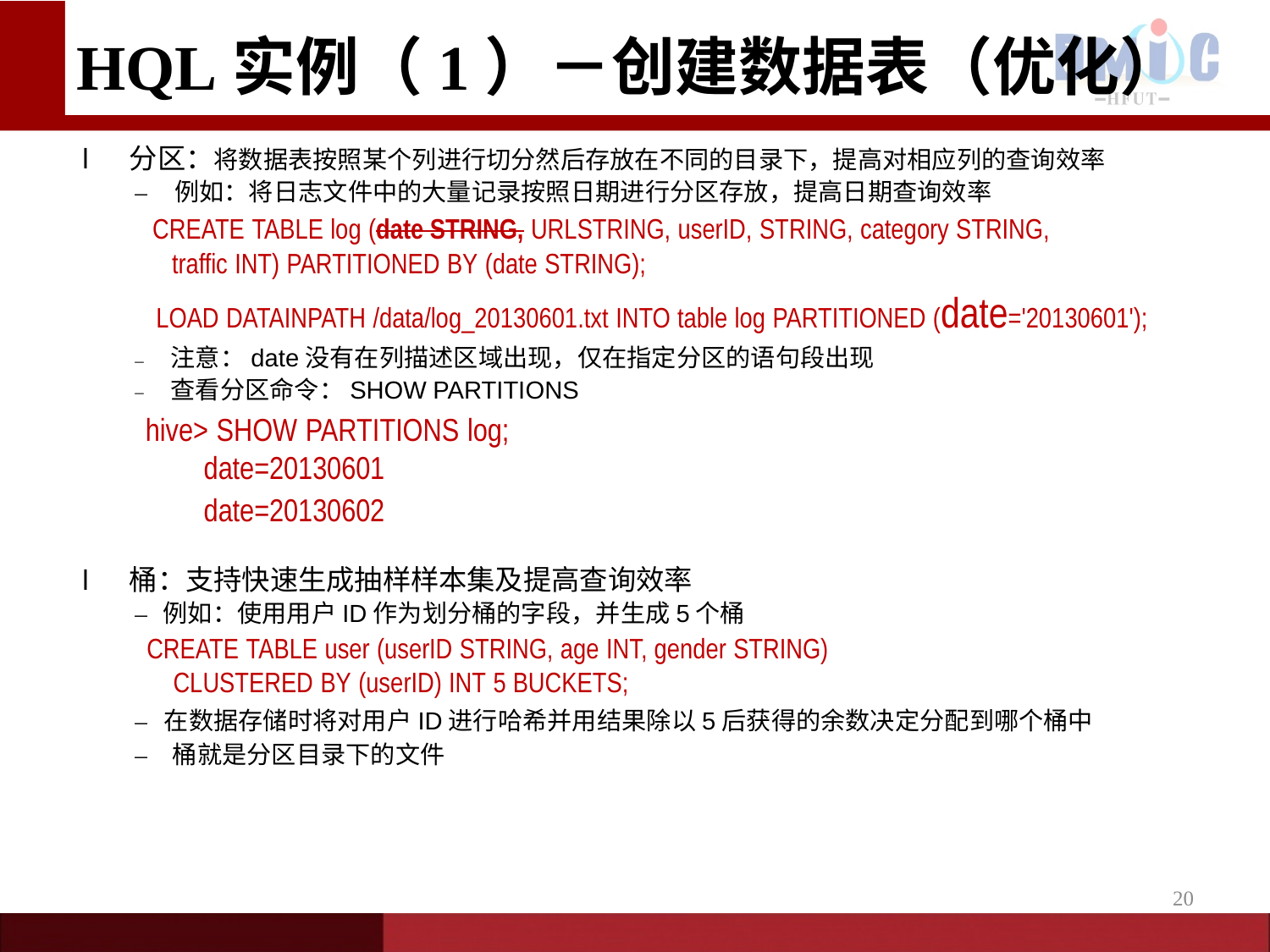

# HQL实例（1）－创建数据表（优化）
分区：将数据表按照某个列进行切分然后存放在不同的目录下，提高对相应列的查询效率
l
例如：将日志文件中的大量记录按照日期进行分区存放，提高日期查询效率
–
CREATE TABLE log (date STRING, URLSTRING, userID, STRING, category STRING,
		traffic INT) PARTITIONED BY (date STRING);

	LOAD DATAINPATH /data/log_20130601.txt INTO table log PARTITIONED (date='20130601');
注意：date没有在列描述区域出现，仅在指定分区的语句段出现
查看分区命令：SHOW PARTITIONS
–
–
hive> SHOW PARTITIONS log;
	date=20130601
	date=20130602
桶：支持快速生成抽样样本集及提高查询效率
l
例如：使用用户ID作为划分桶的字段，并生成5个桶
–
CREATE TABLE user (userID STRING, age INT, gender STRING)
	CLUSTERED BY (userID) INT 5 BUCKETS;
在数据存储时将对用户ID进行哈希并用结果除以5后获得的余数决定分配到哪个桶中
–
桶就是分区目录下的文件
–
20